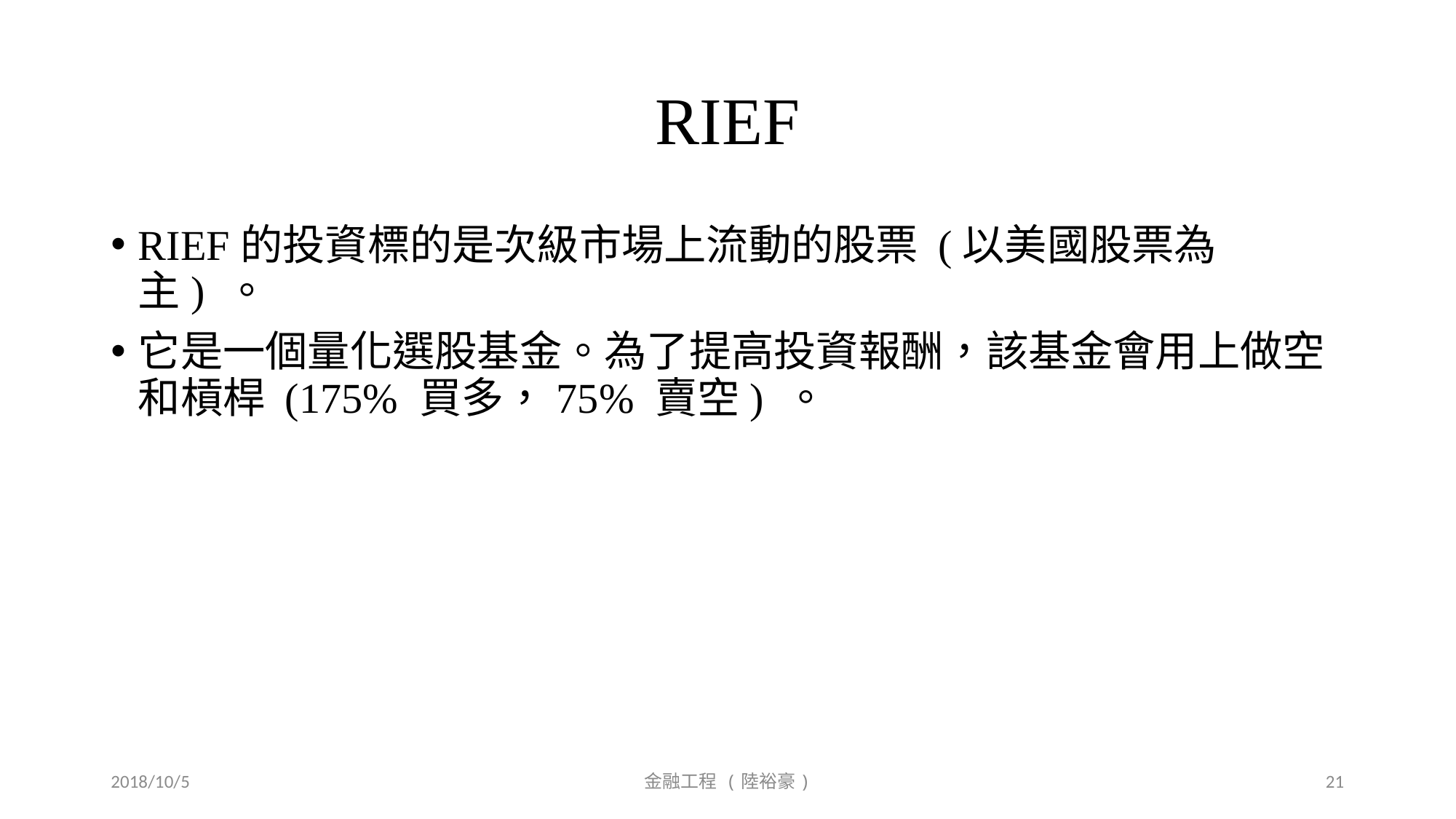

# RIEF
RIEF的投資標的是次級市場上流動的股票 (以美國股票為主) 。
它是一個量化選股基金。為了提高投資報酬，該基金會用上做空和槓桿 (175% 買多，75% 賣空) 。
2018/10/5
金融工程 (陸裕豪)
21